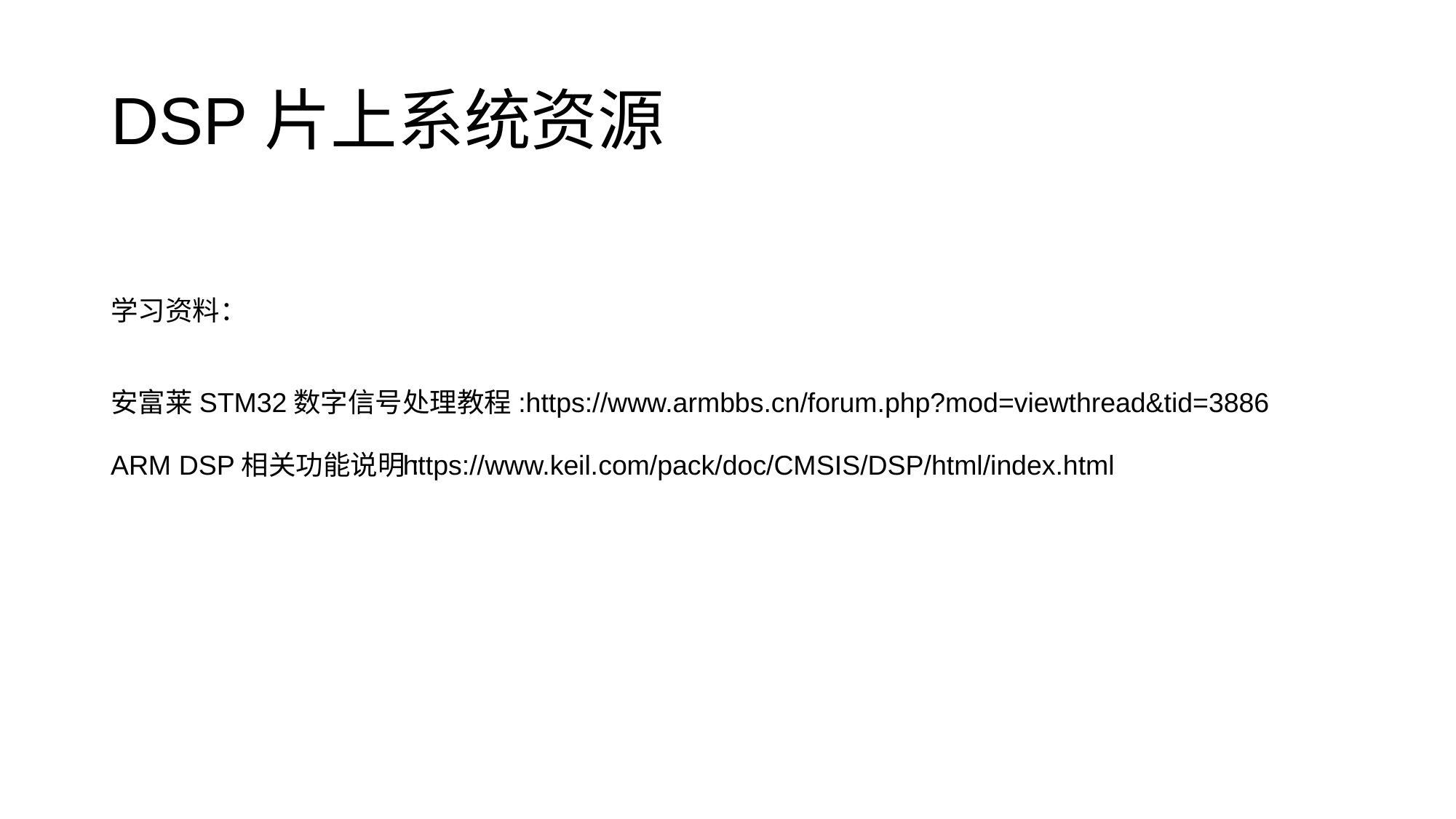

# DSP片上系统资源
学习资料：
安富莱STM32数字信号处理教程:https://www.armbbs.cn/forum.php?mod=viewthread&tid=3886
ARM DSP相关功能说明:
https://www.keil.com/pack/doc/CMSIS/DSP/html/index.html